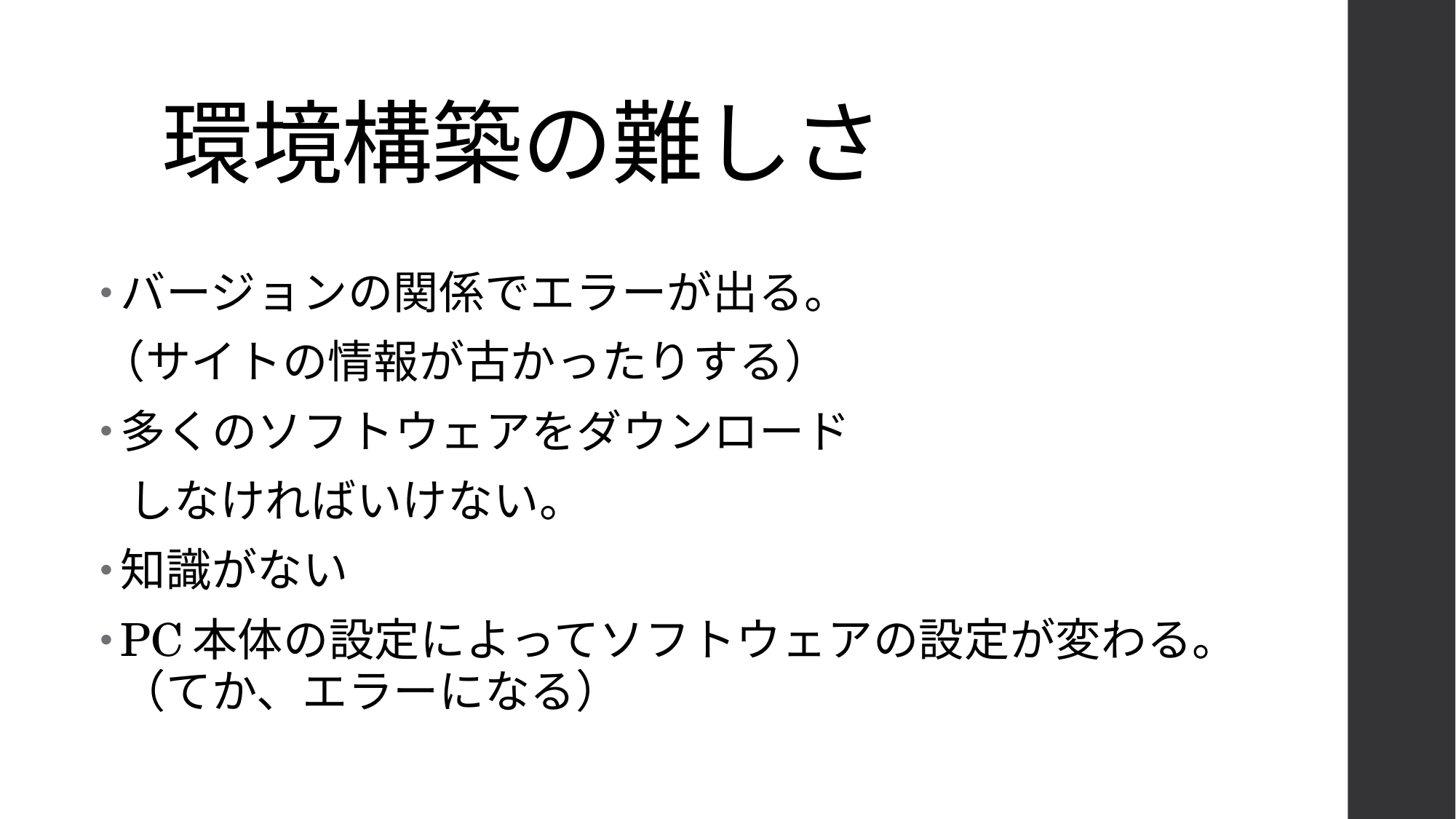

# 環境構築の難しさ

バージョンの関係でエラーが出る。
（サイトの情報が古かったりする）
多くのソフトウェアをダウンロード
  しなければいけない。
知識がない
PC本体の設定によってソフトウェアの設定が変わる。（てか、エラーになる）